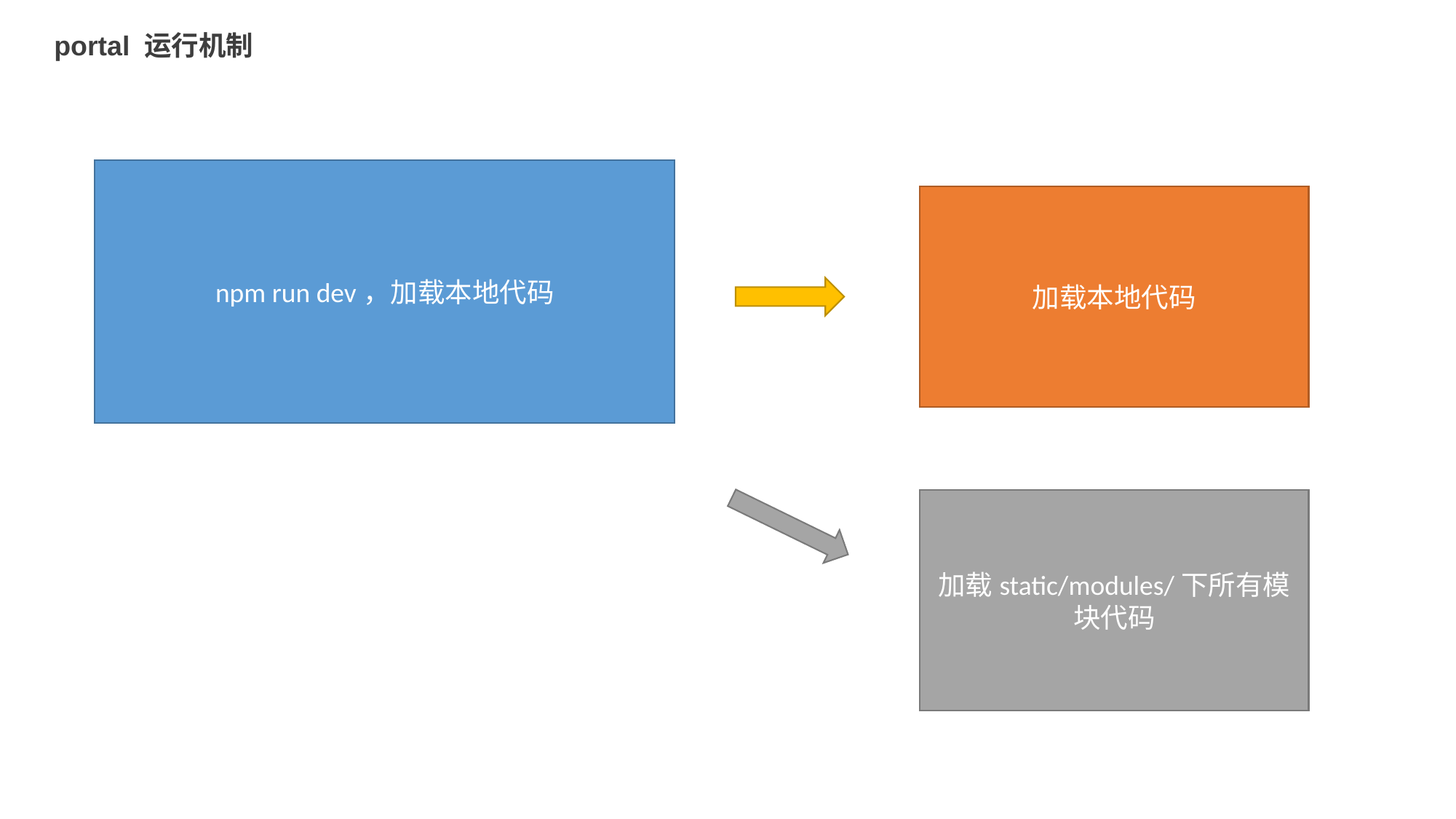

portal 运行机制
npm run dev，加载本地代码
加载本地代码

加载static/modules/下所有模块代码